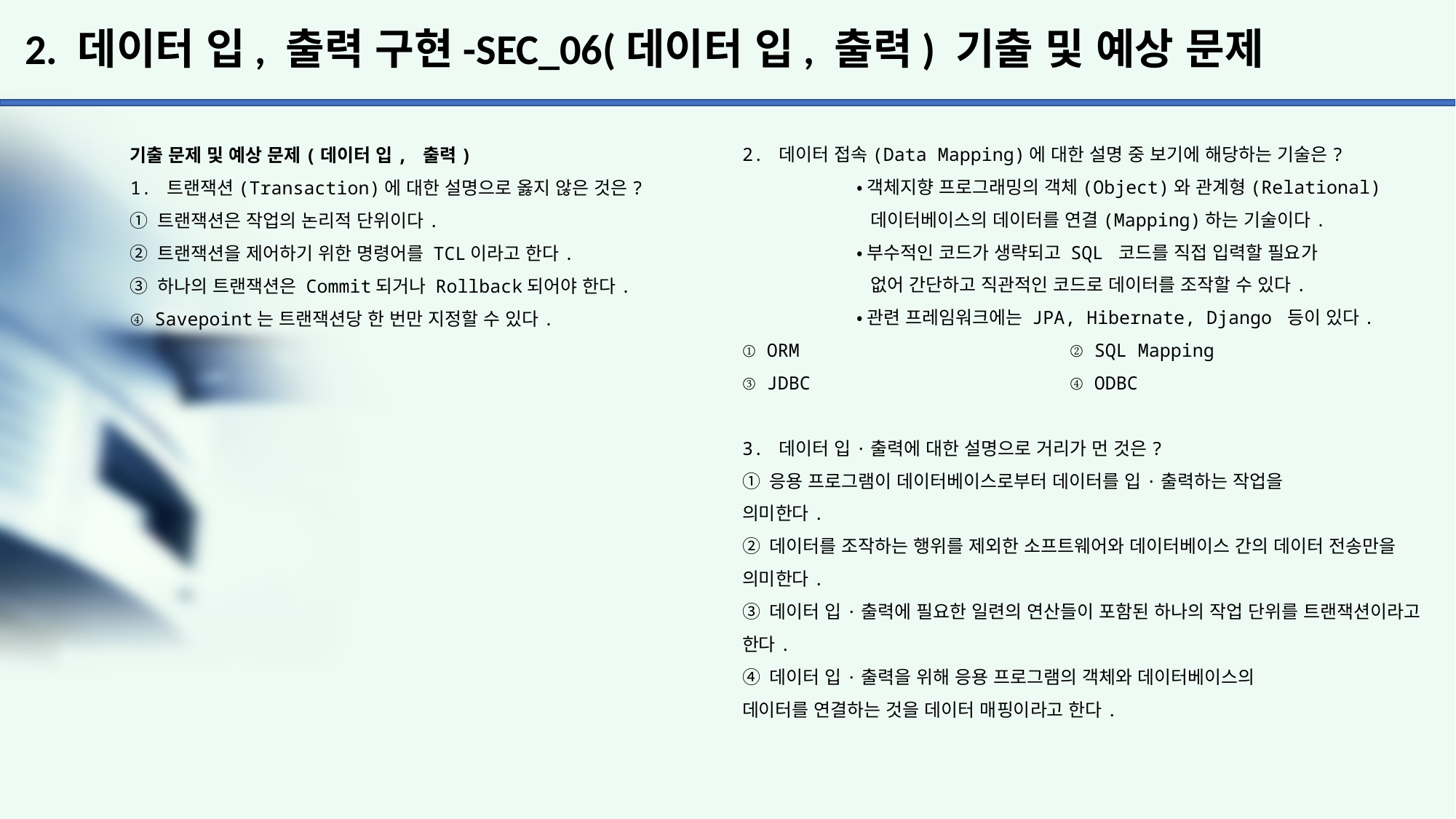

# 2. 데이터 입, 출력 구현-SEC_06(데이터 입, 출력) 기출 및 예상 문제
2. 데이터 접속(Data Mapping)에 대한 설명 중 보기에 해당하는 기술은?
	 •객체지향 프로그래밍의 객체(Object)와 관계형(Relational)
	   데이터베이스의 데이터를 연결(Mapping)하는 기술이다.
	 •부수적인 코드가 생략되고 SQL 코드를 직접 입력할 필요가
	   없어 간단하고 직관적인 코드로 데이터를 조작할 수 있다.
	 •관련 프레임워크에는 JPA, Hibernate, Django 등이 있다.
① ORM			② SQL Mapping
③ JDBC			④ ODBC

3. 데이터 입·출력에 대한 설명으로 거리가 먼 것은?
① 응용 프로그램이 데이터베이스로부터 데이터를 입·출력하는 작업을
의미한다.
② 데이터를 조작하는 행위를 제외한 소프트웨어와 데이터베이스 간의 데이터 전송만을 의미한다.
③ 데이터 입·출력에 필요한 일련의 연산들이 포함된 하나의 작업 단위를 트랜잭션이라고 한다.
④ 데이터 입·출력을 위해 응용 프로그램의 객체와 데이터베이스의
데이터를 연결하는 것을 데이터 매핑이라고 한다.
기출 문제 및 예상 문제(데이터 입, 출력)
1. 트랜잭션(Transaction)에 대한 설명으로 옳지 않은 것은?
① 트랜잭션은 작업의 논리적 단위이다.
② 트랜잭션을 제어하기 위한 명령어를 TCL이라고 한다.
③ 하나의 트랜잭션은 Commit되거나 Rollback되어야 한다.
④ Savepoint는 트랜잭션당 한 번만 지정할 수 있다.